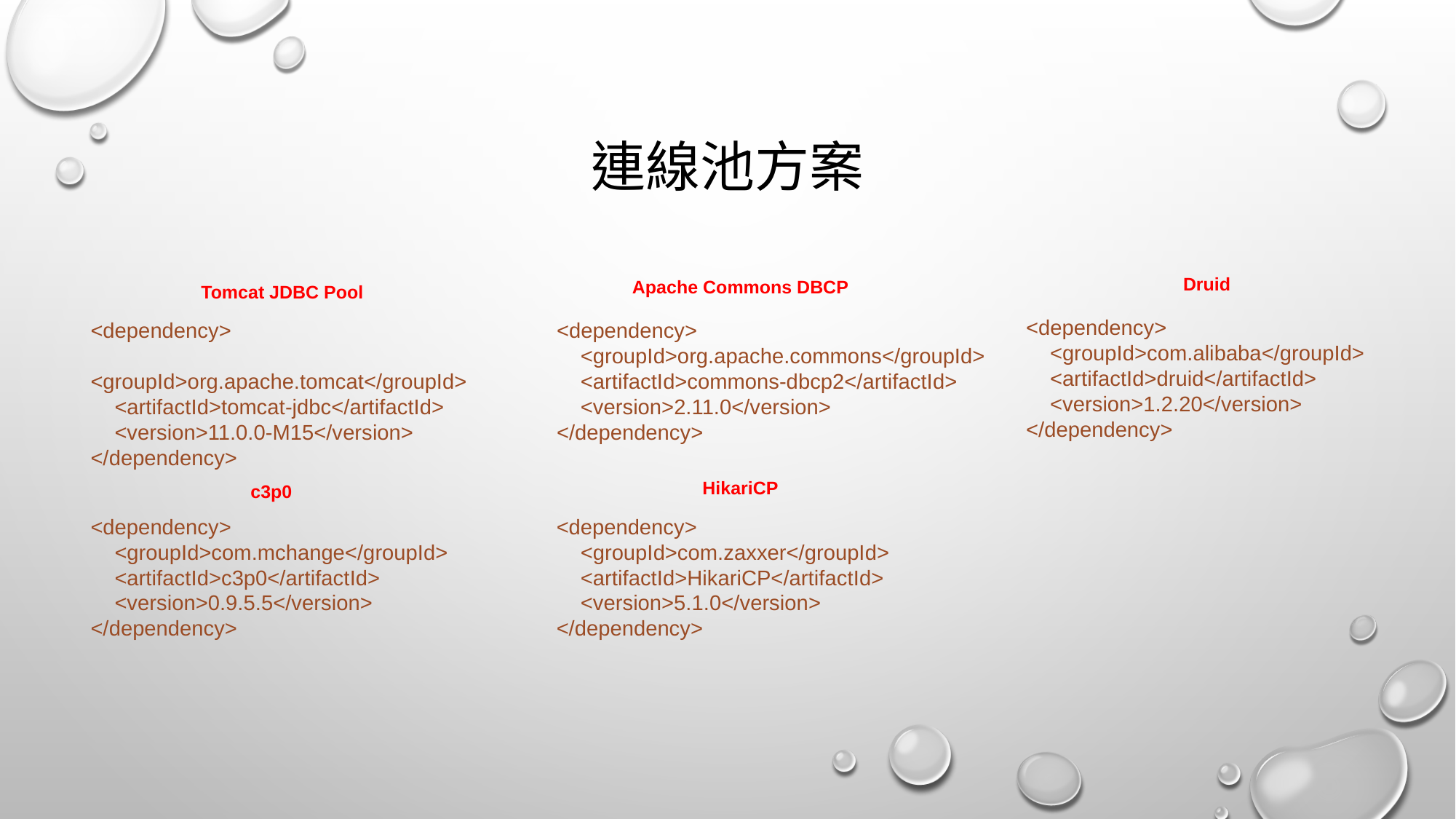

# 連線池方案
Druid
Apache Commons DBCP
Tomcat JDBC Pool
<dependency>
    <groupId>com.alibaba</groupId>
    <artifactId>druid</artifactId>
    <version>1.2.20</version>
</dependency>
<dependency>
    <groupId>org.apache.tomcat</groupId>
    <artifactId>tomcat-jdbc</artifactId>
    <version>11.0.0-M15</version>
</dependency>
<dependency>
    <groupId>org.apache.commons</groupId>
    <artifactId>commons-dbcp2</artifactId>
    <version>2.11.0</version>
</dependency>
HikariCP
c3p0
<dependency>
    <groupId>com.mchange</groupId>
    <artifactId>c3p0</artifactId>
    <version>0.9.5.5</version>
</dependency>
<dependency>
    <groupId>com.zaxxer</groupId>
    <artifactId>HikariCP</artifactId>
    <version>5.1.0</version>
</dependency>